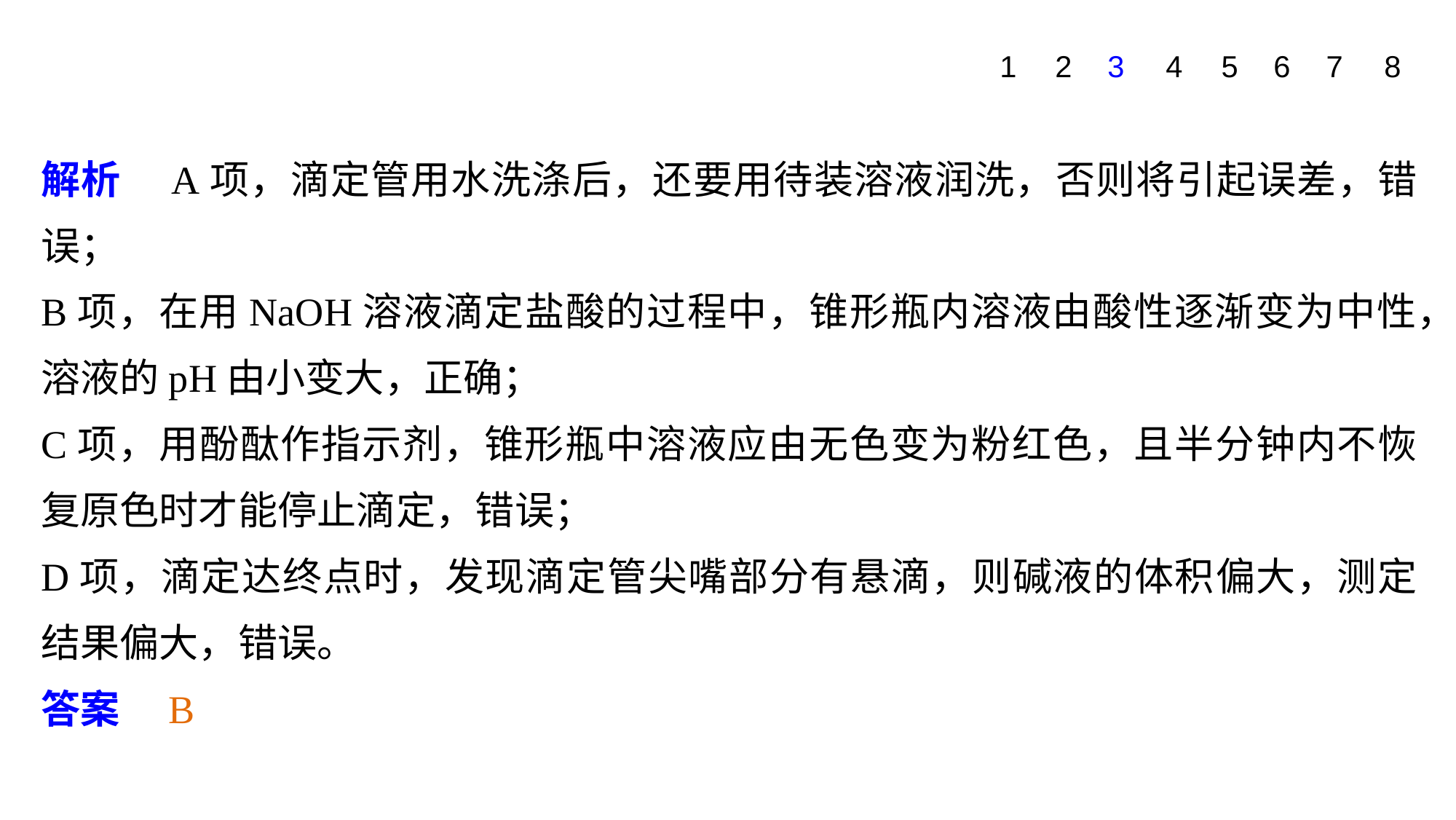

1
2
3
4
5
6
7
8
解析　A项，滴定管用水洗涤后，还要用待装溶液润洗，否则将引起误差，错误；
B项，在用NaOH溶液滴定盐酸的过程中，锥形瓶内溶液由酸性逐渐变为中性，溶液的pH由小变大，正确；
C项，用酚酞作指示剂，锥形瓶中溶液应由无色变为粉红色，且半分钟内不恢复原色时才能停止滴定，错误；
D项，滴定达终点时，发现滴定管尖嘴部分有悬滴，则碱液的体积偏大，测定结果偏大，错误。
答案　B